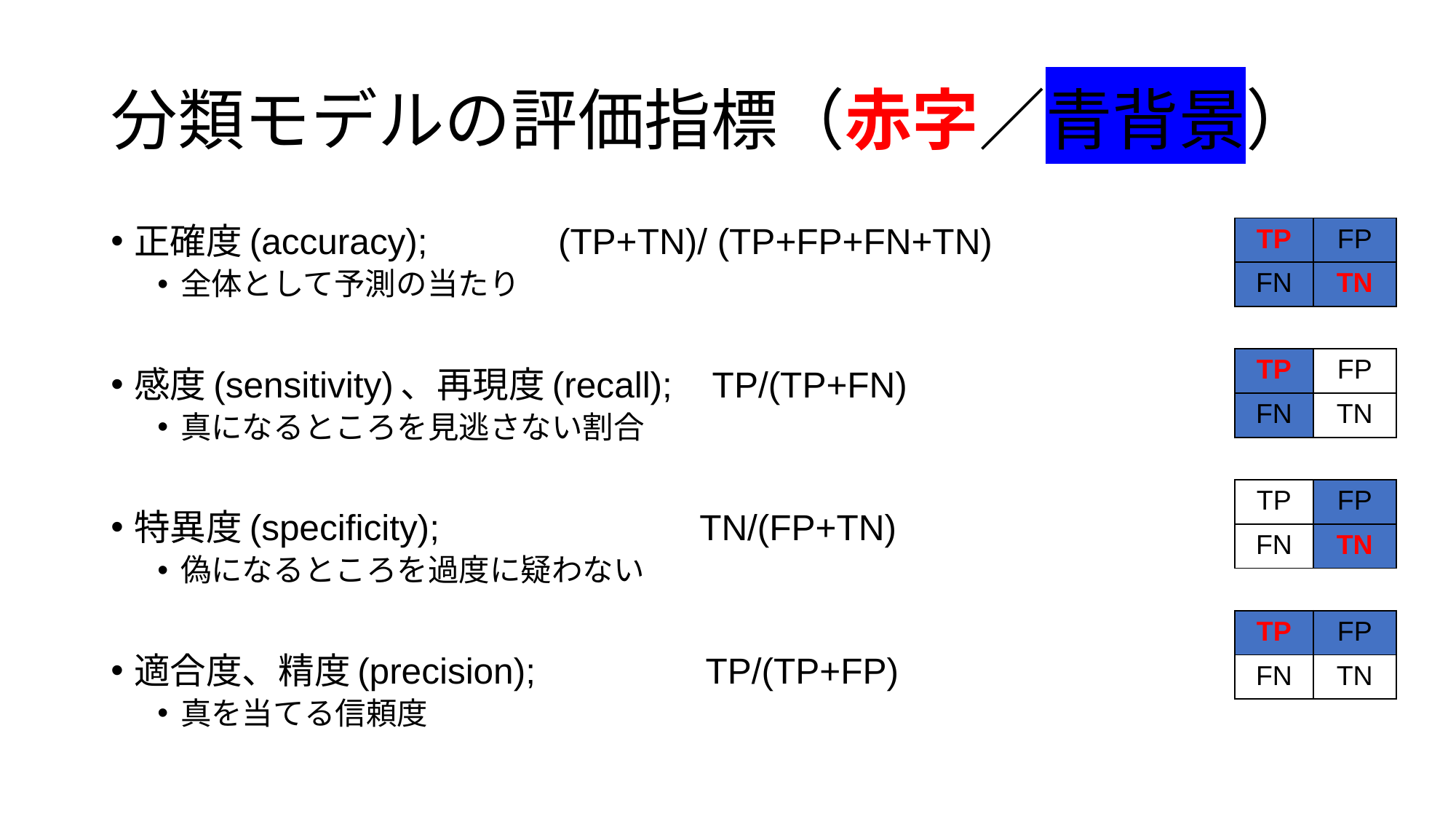

# 分類モデルの評価指標（赤字／青背景）
正確度(accuracy);　          (TP+TN)/ (TP+FP+FN+TN)
全体として予測の当たり

感度(sensitivity)、再現度(recall);    TP/(TP+FN)
真になるところを見逃さない割合

特異度(specificity);                          TN/(FP+TN)
偽になるところを過度に疑わない

適合度、精度(precision);                 TP/(TP+FP)
真を当てる信頼度
| TP | FP |
| --- | --- |
| FN | TN |
| TP | FP |
| --- | --- |
| FN | TN |
| TP | FP |
| --- | --- |
| FN | TN |
| TP | FP |
| --- | --- |
| FN | TN |